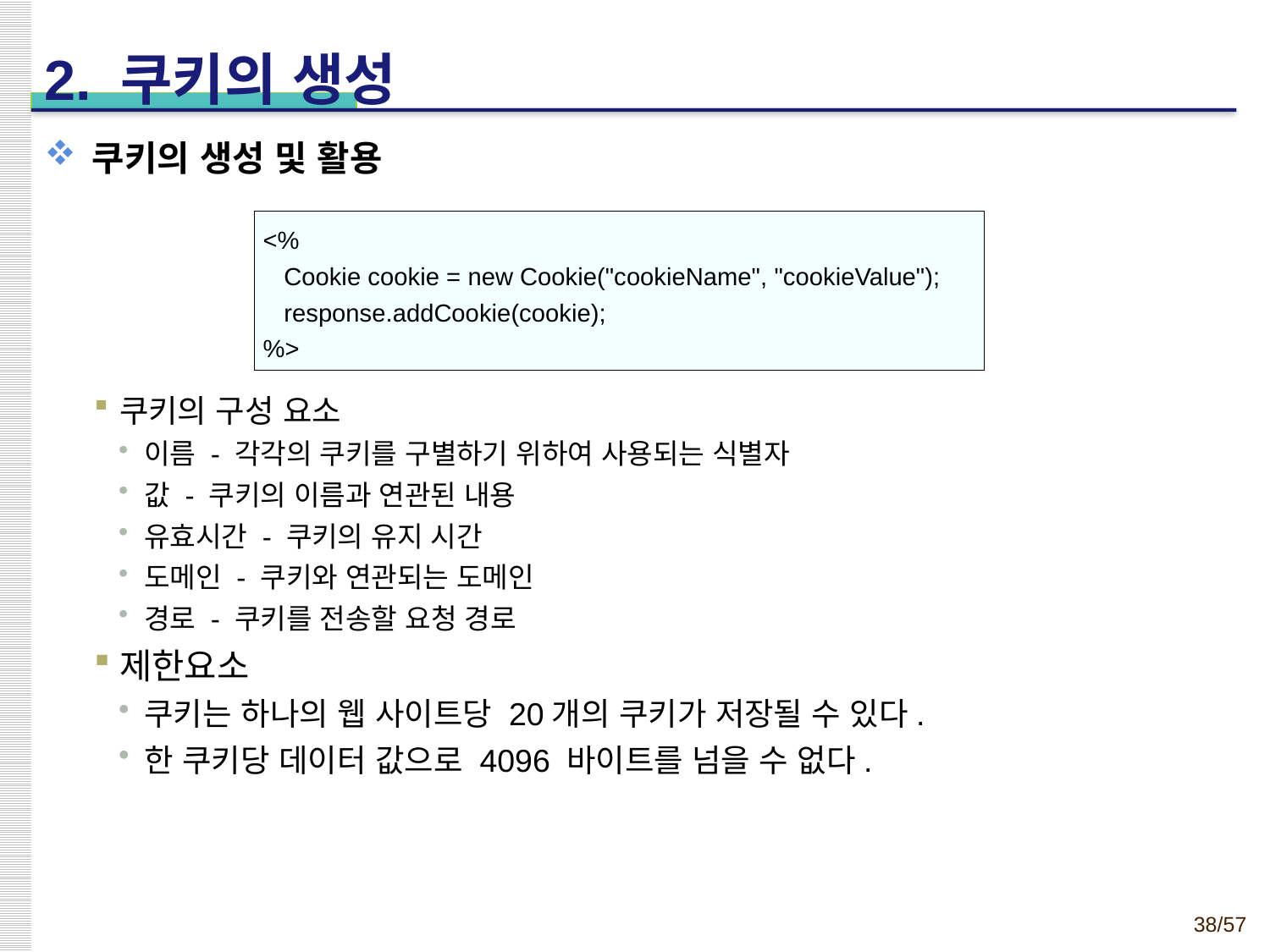

제11장
38/35

# 2. 쿠키의 생성
쿠키의 생성 및 활용

쿠키의 구성 요소
이름 - 각각의 쿠키를 구별하기 위하여 사용되는 식별자
값 - 쿠키의 이름과 연관된 내용
유효시간 - 쿠키의 유지 시간
도메인 - 쿠키와 연관되는 도메인
경로 - 쿠키를 전송할 요청 경로
제한요소
쿠키는 하나의 웹 사이트당 20개의 쿠키가 저장될 수 있다.
한 쿠키당 데이터 값으로 4096 바이트를 넘을 수 없다.

| <% Cookie cookie = new Cookie("cookieName", "cookieValue"); response.addCookie(cookie); %> |
| --- |